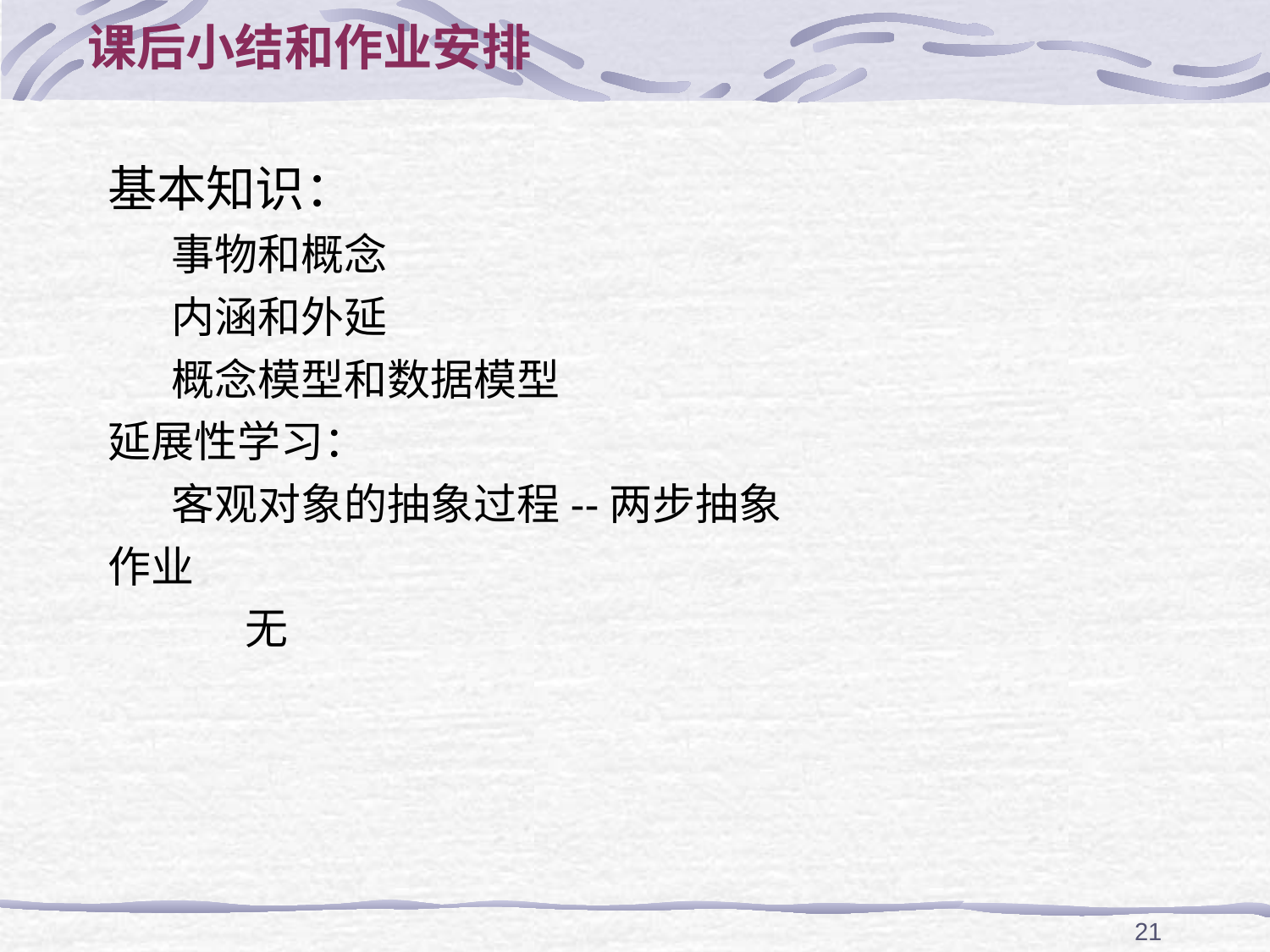

课后小结和作业安排
基本知识：
事物和概念
内涵和外延
概念模型和数据模型
延展性学习：
客观对象的抽象过程--两步抽象
作业
	无
21